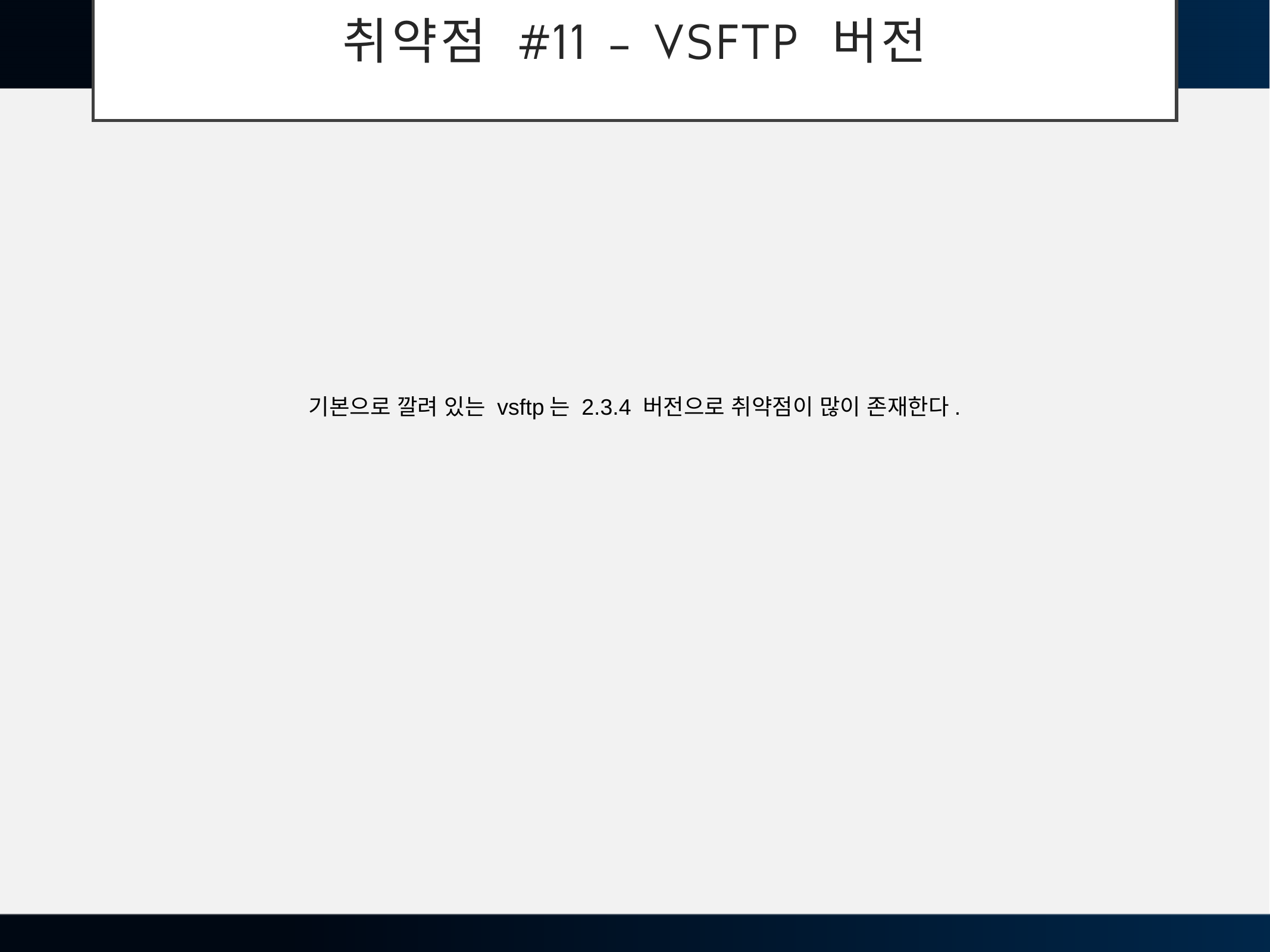

# 취약점 #11 – vsftp 버전

기본으로 깔려 있는 vsftp는 2.3.4 버전으로 취약점이 많이 존재한다.

32